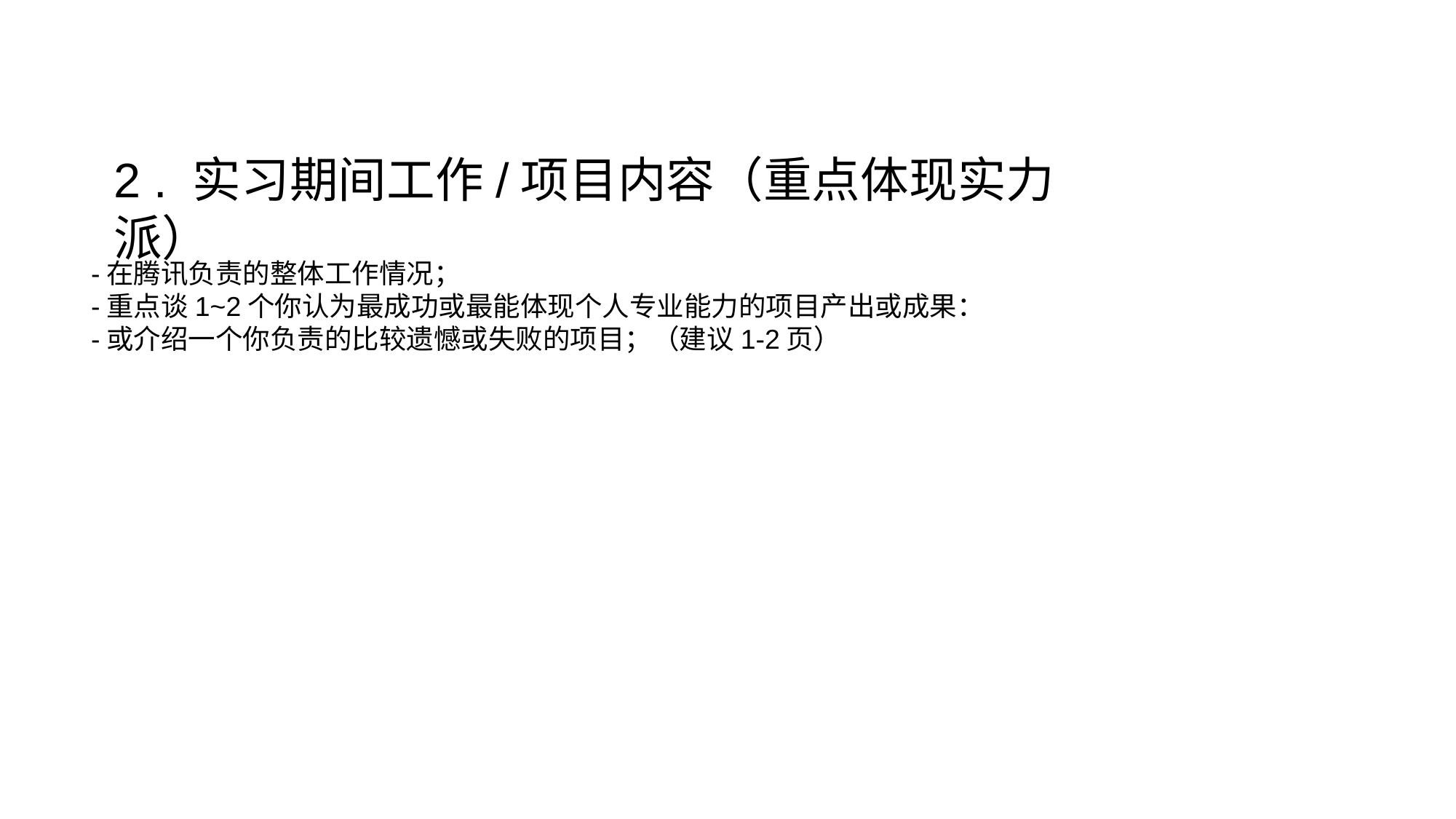

2 . 实习期间工作/项目内容（重点体现实力派）
-在腾讯负责的整体工作情况；
-重点谈1~2个你认为最成功或最能体现个人专业能力的项目产出或成果：
-或介绍一个你负责的比较遗憾或失败的项目；（建议1-2页）